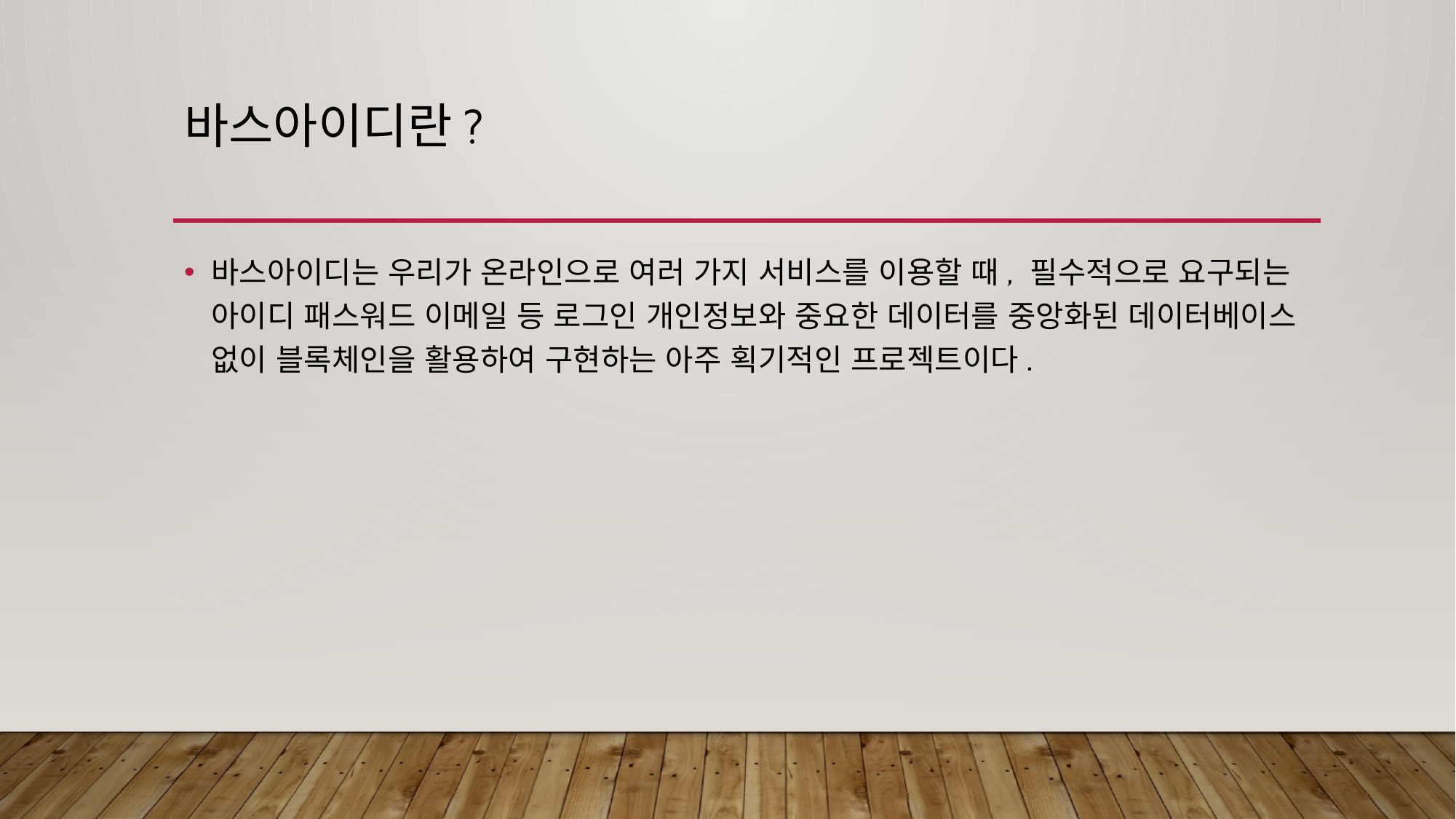

# 바스아이디란?
바스아이디는 우리가 온라인으로 여러 가지 서비스를 이용할 때, 필수적으로 요구되는 아이디 패스워드 이메일 등 로그인 개인정보와 중요한 데이터를 중앙화된 데이터베이스 없이 블록체인을 활용하여 구현하는 아주 획기적인 프로젝트이다.